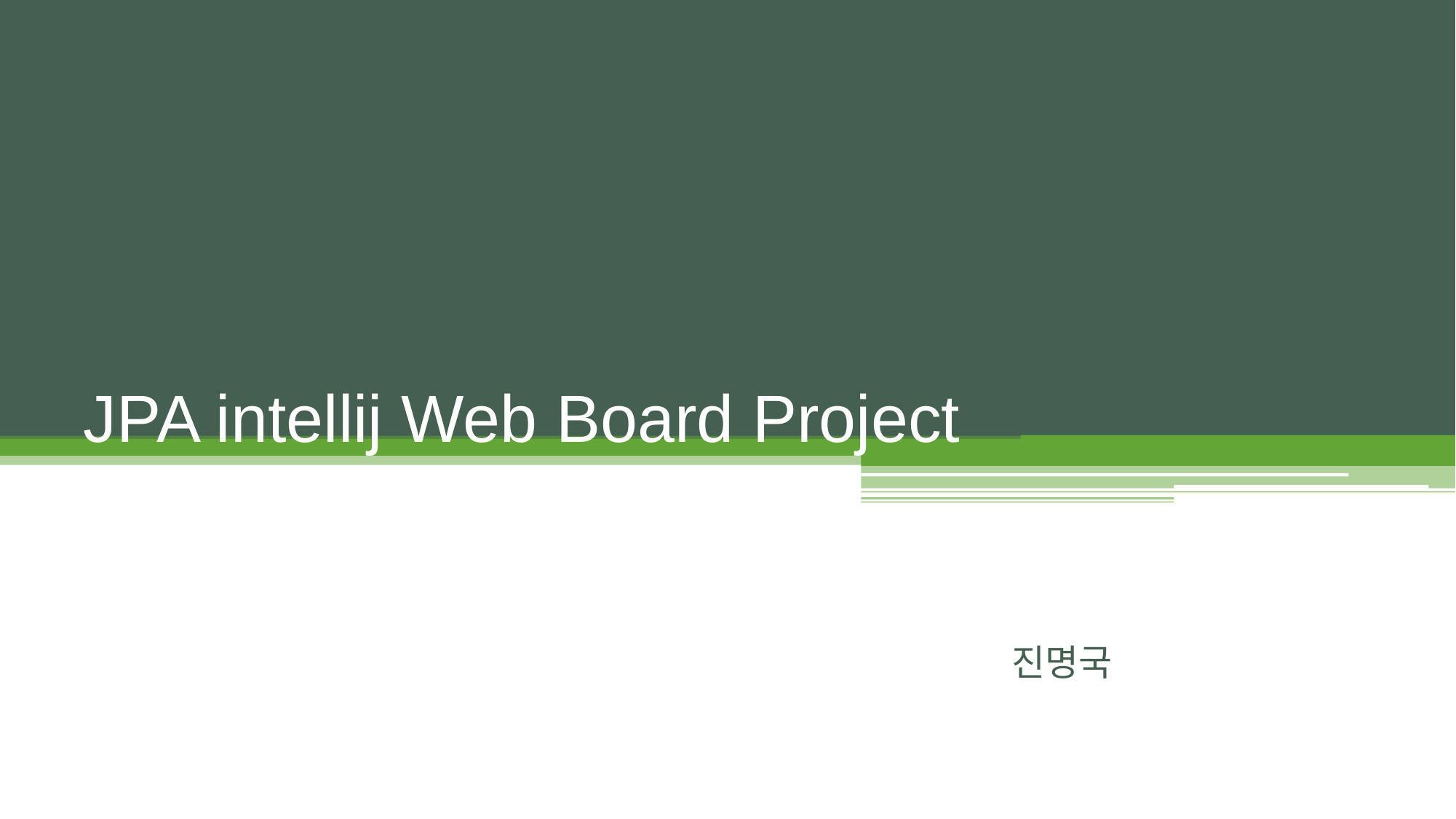

# JPA intellij Web Board Project
진명국